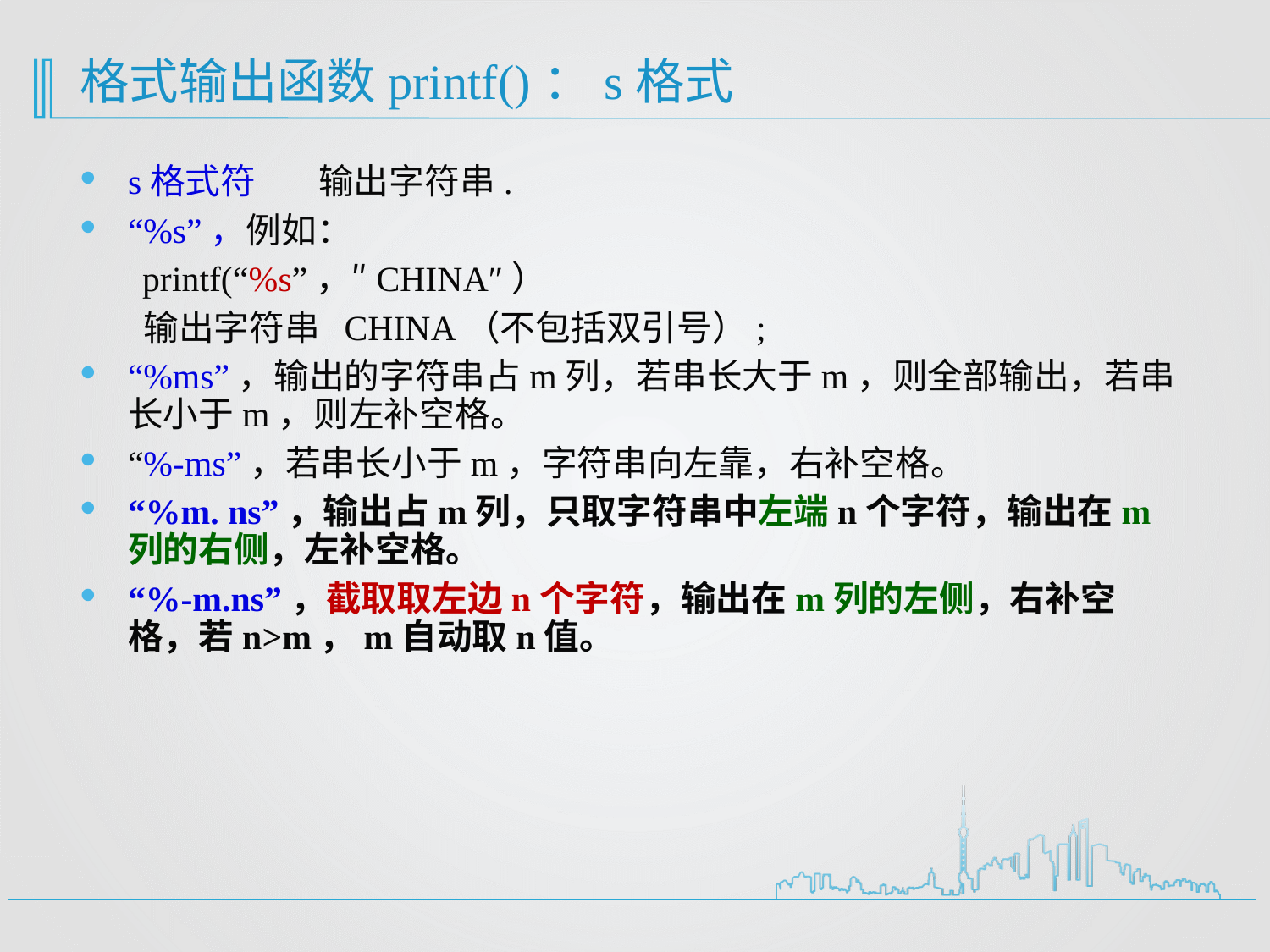

# 格式输出函数printf()：s格式
s格式符        输出字符串.
“%s”，例如：
       printf(“%s”，″CHINA″）
       输出字符串  CHINA（不包括双引号）;
“%ms”，输出的字符串占m列，若串长大于m，则全部输出，若串长小于m，则左补空格。
“%-ms”，若串长小于m，字符串向左靠，右补空格。
“%m. ns”，输出占m列，只取字符串中左端n个字符，输出在m列的右侧，左补空格。
“%-m.ns”，截取取左边n个字符，输出在m列的左侧，右补空格，若n>m，m自动取n值。